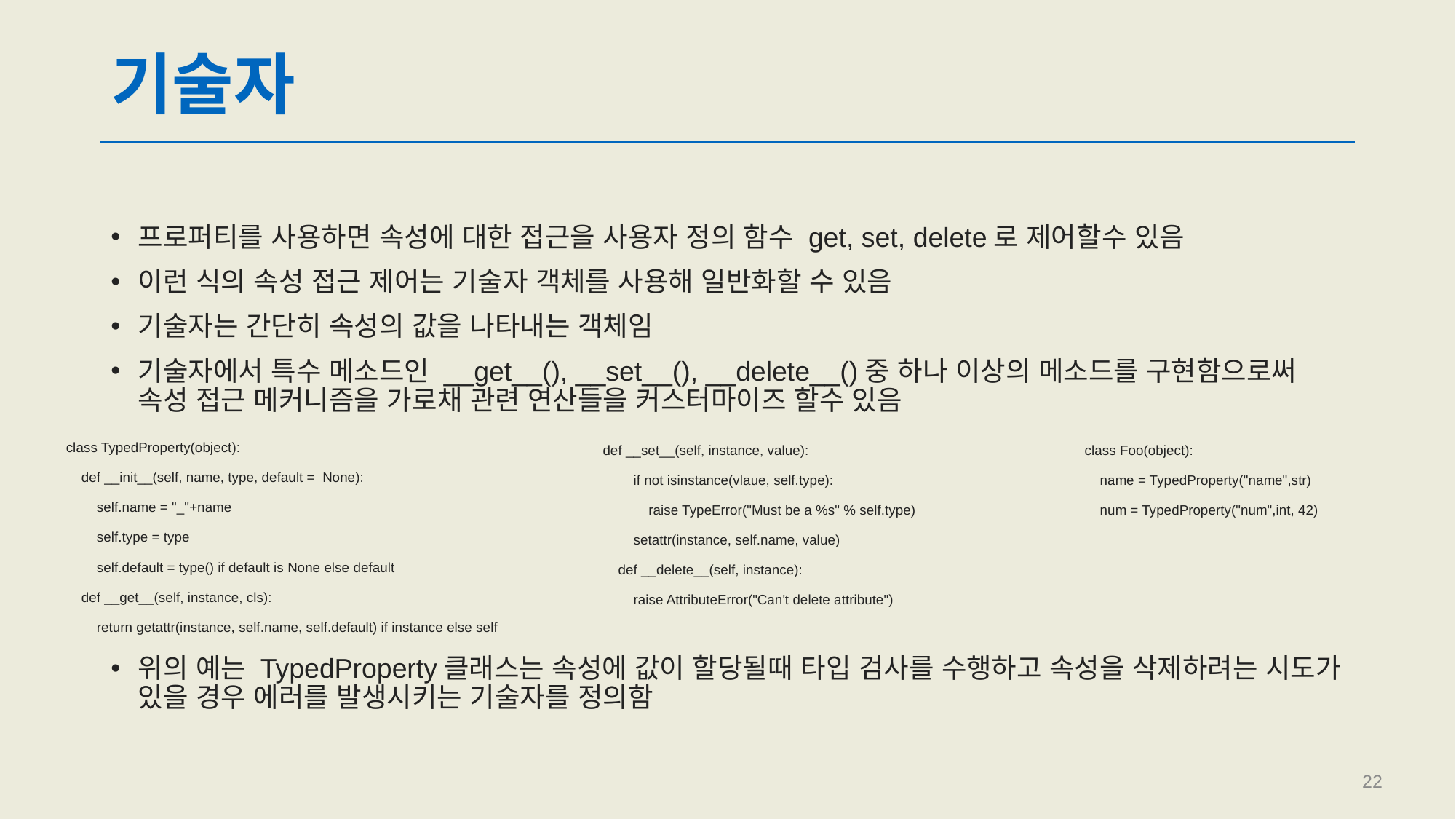

# 기술자
프로퍼티를 사용하면 속성에 대한 접근을 사용자 정의 함수 get, set, delete로 제어할수 있음
이런 식의 속성 접근 제어는 기술자 객체를 사용해 일반화할 수 있음
기술자는 간단히 속성의 값을 나타내는 객체임
기술자에서 특수 메소드인 __get__(), __set__(), __delete__()중 하나 이상의 메소드를 구현함으로써 속성 접근 메커니즘을 가로채 관련 연산들을 커스터마이즈 할수 있음

위의 예는 TypedProperty클래스는 속성에 값이 할당될때 타입 검사를 수행하고 속성을 삭제하려는 시도가 있을 경우 에러를 발생시키는 기술자를 정의함

class TypedProperty(object):
    def __init__(self, name, type, default =  None):
        self.name = "_"+name
        self.type = type
        self.default = type() if default is None else default
    def __get__(self, instance, cls):
        return getattr(instance, self.name, self.default) if instance else self
def __set__(self, instance, value):
        if not isinstance(vlaue, self.type):
            raise TypeError("Must be a %s" % self.type)
        setattr(instance, self.name, value)
    def __delete__(self, instance):
        raise AttributeError("Can't delete attribute")
class Foo(object):
    name = TypedProperty("name",str)
    num = TypedProperty("num",int, 42)
22